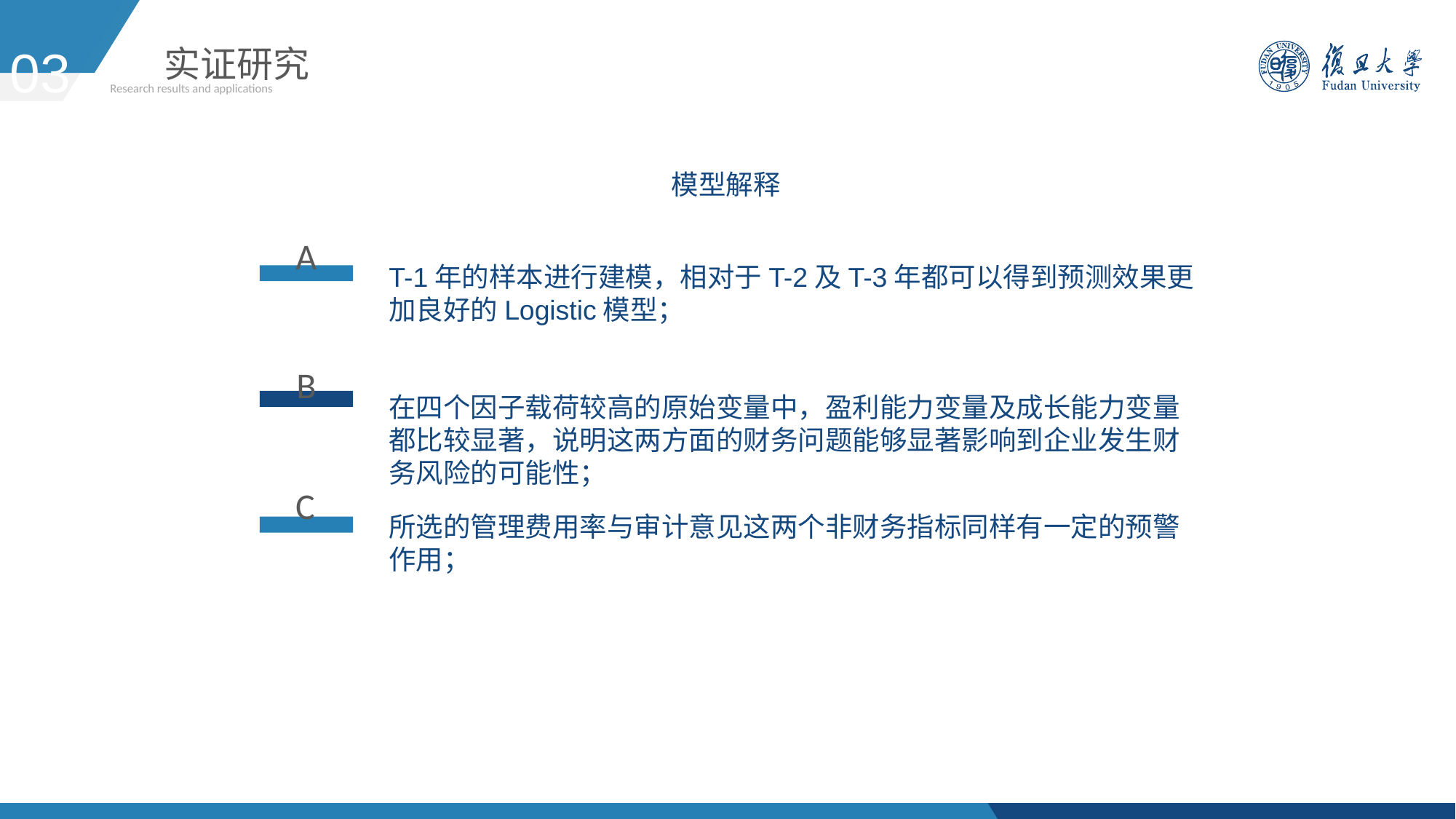

03
实证研究
Research results and applications

模型解释
A
T-1年的样本进行建模，相对于T-2及T-3年都可以得到预测效果更加良好的Logistic模型；

B
在四个因子载荷较高的原始变量中，盈利能力变量及成长能力变量都比较显著，说明这两方面的财务问题能够显著影响到企业发生财务风险的可能性；

C
所选的管理费用率与审计意见这两个非财务指标同样有一定的预警作用；